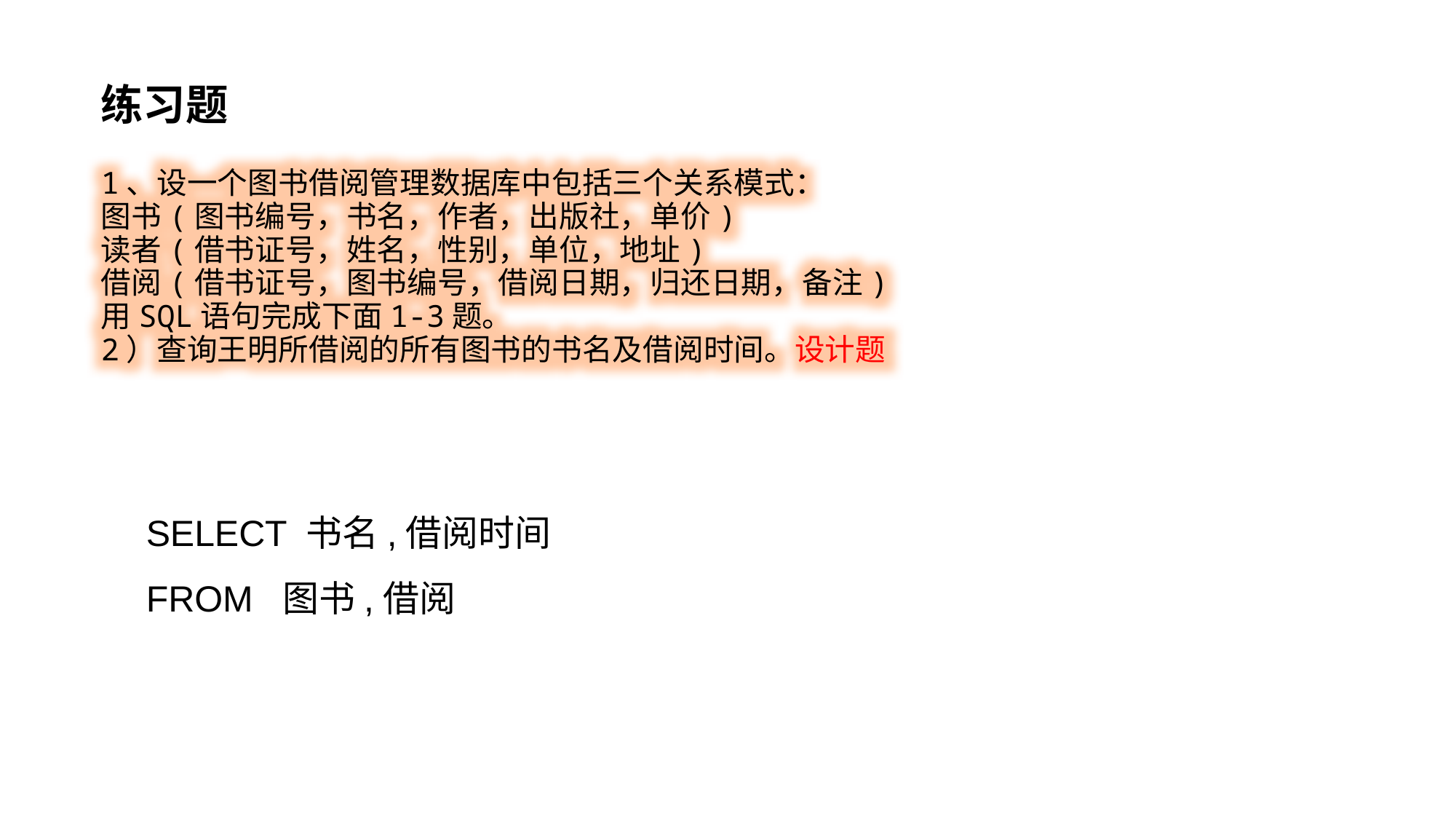

练习题
1、设一个图书借阅管理数据库中包括三个关系模式： 
图书(图书编号，书名，作者，出版社，单价) 
读者(借书证号，姓名，性别，单位，地址) 
借阅(借书证号，图书编号，借阅日期，归还日期，备注)
用SQL语句完成下面1-3题。
2）查询王明所借阅的所有图书的书名及借阅时间。设计题

SELECT 书名,借阅时间
FROM  图书,借阅